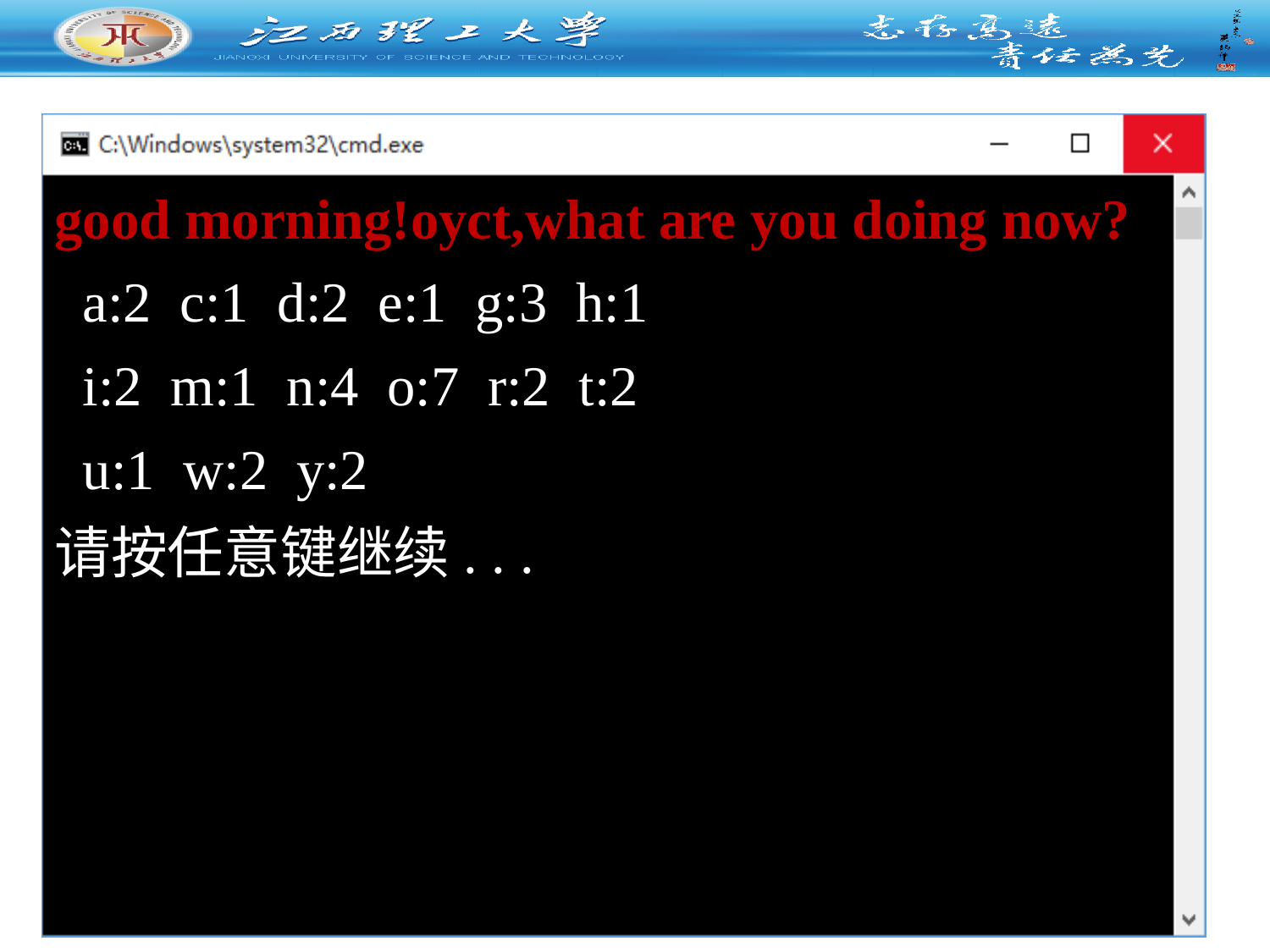

good morning!oyct,what are you doing now?
  a:2  c:1  d:2  e:1  g:3  h:1
  i:2  m:1  n:4  o:7  r:2  t:2
  u:1  w:2  y:2
请按任意键继续. . .